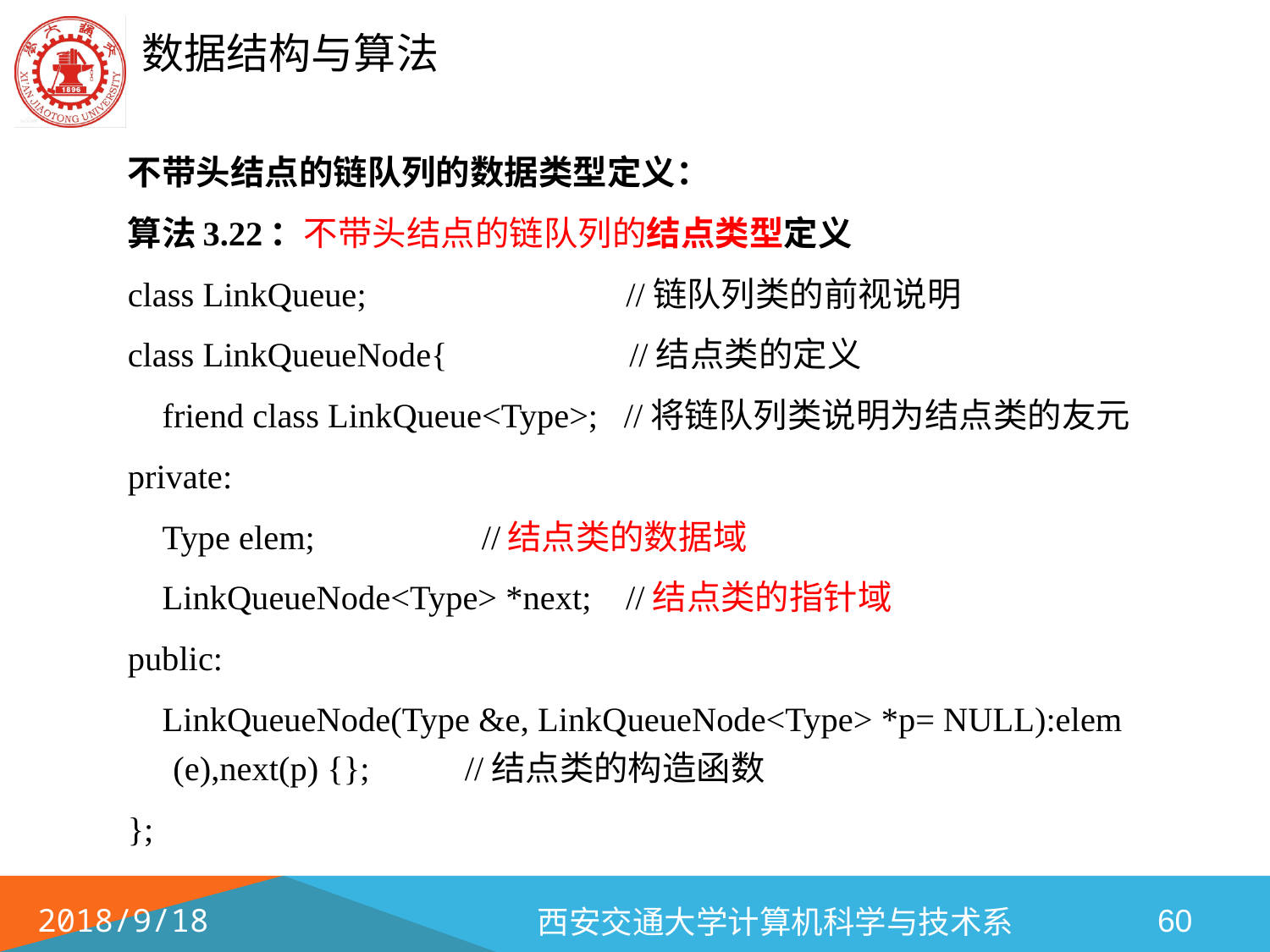

不带头结点的链队列的数据类型定义：
算法3.22：不带头结点的链队列的结点类型定义
class LinkQueue;                              //链队列类的前视说明
class LinkQueueNode{                     //结点类的定义
    friend class LinkQueue<Type>;   //将链队列类说明为结点类的友元
private:
    Type elem;                 		//结点类的数据域
    LinkQueueNode<Type> *next;    //结点类的指针域
public:
    LinkQueueNode(Type &e, LinkQueueNode<Type> *p= NULL):elem (e),next(p) {};           //结点类的构造函数
};